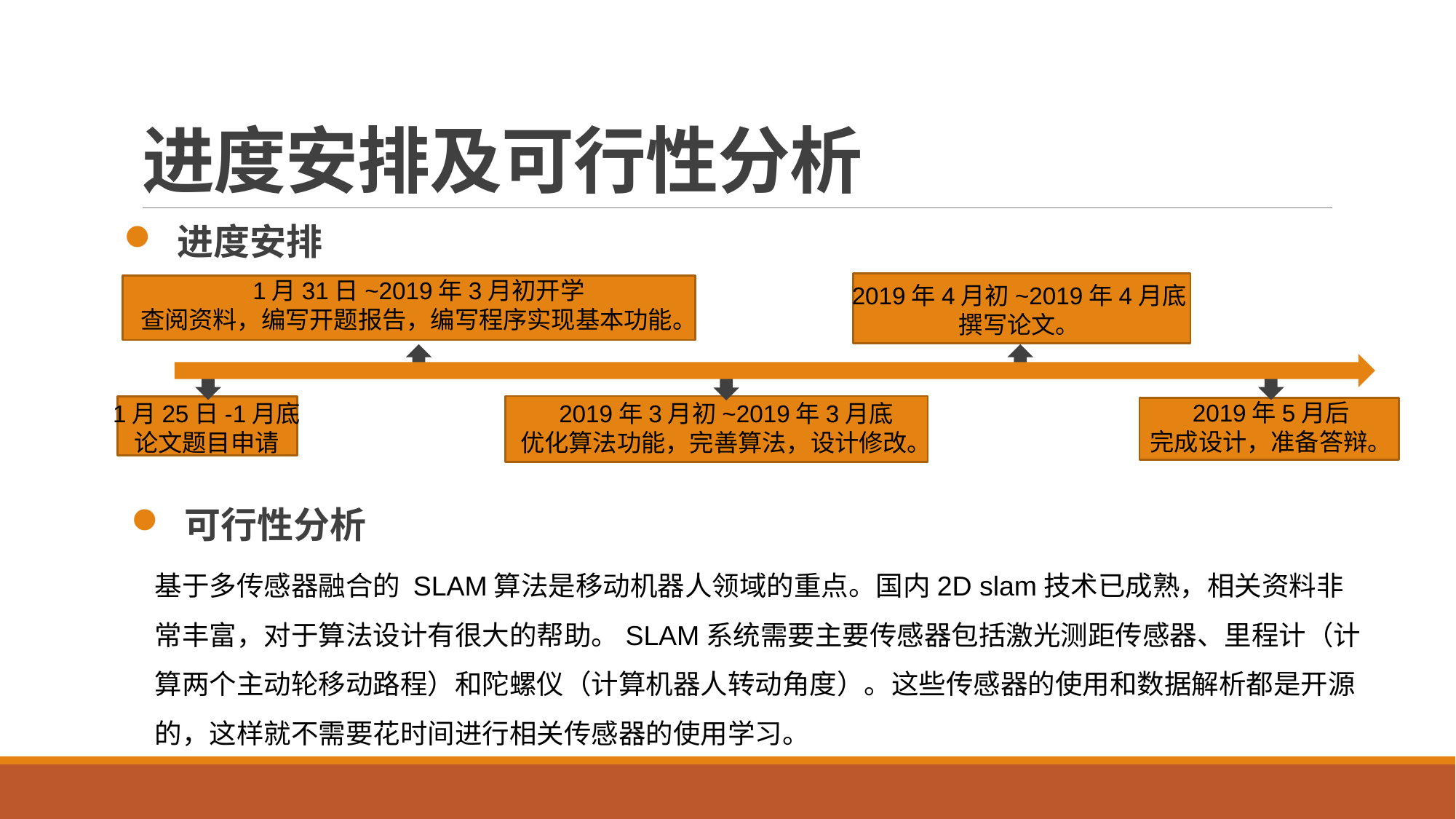

# 进度安排及可行性分析
 进度安排

1月31日~2019年3月初开学
查阅资料，编写开题报告，编写程序实现基本功能。

2019年4月初~2019年4月底
撰写论文。

2019年5月后
完成设计，准备答辩。
1月25日-1月底
论文题目申请
2019年3月初~2019年3月底
优化算法功能，完善算法，设计修改。

 可行性分析
基于多传感器融合的 SLAM算法是移动机器人领域的重点。国内2D slam技术已成熟，相关资料非常丰富，对于算法设计有很大的帮助。SLAM系统需要主要传感器包括激光测距传感器、里程计（计算两个主动轮移动路程）和陀螺仪（计算机器人转动角度）。这些传感器的使用和数据解析都是开源的，这样就不需要花时间进行相关传感器的使用学习。